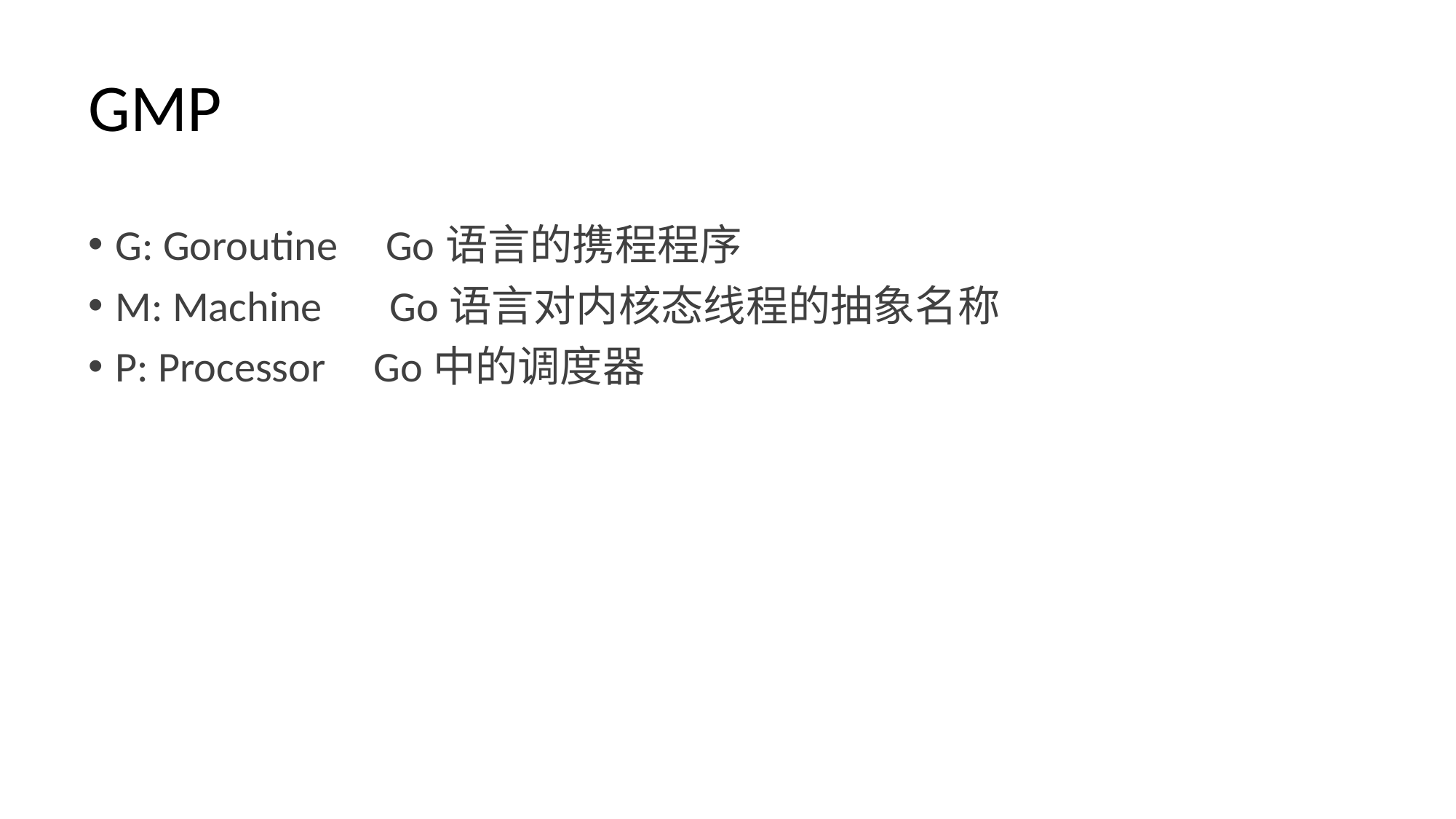

# GMP
G: Goroutine     Go语言的携程程序
M: Machine       Go语言对内核态线程的抽象名称
P: Processor     Go中的调度器